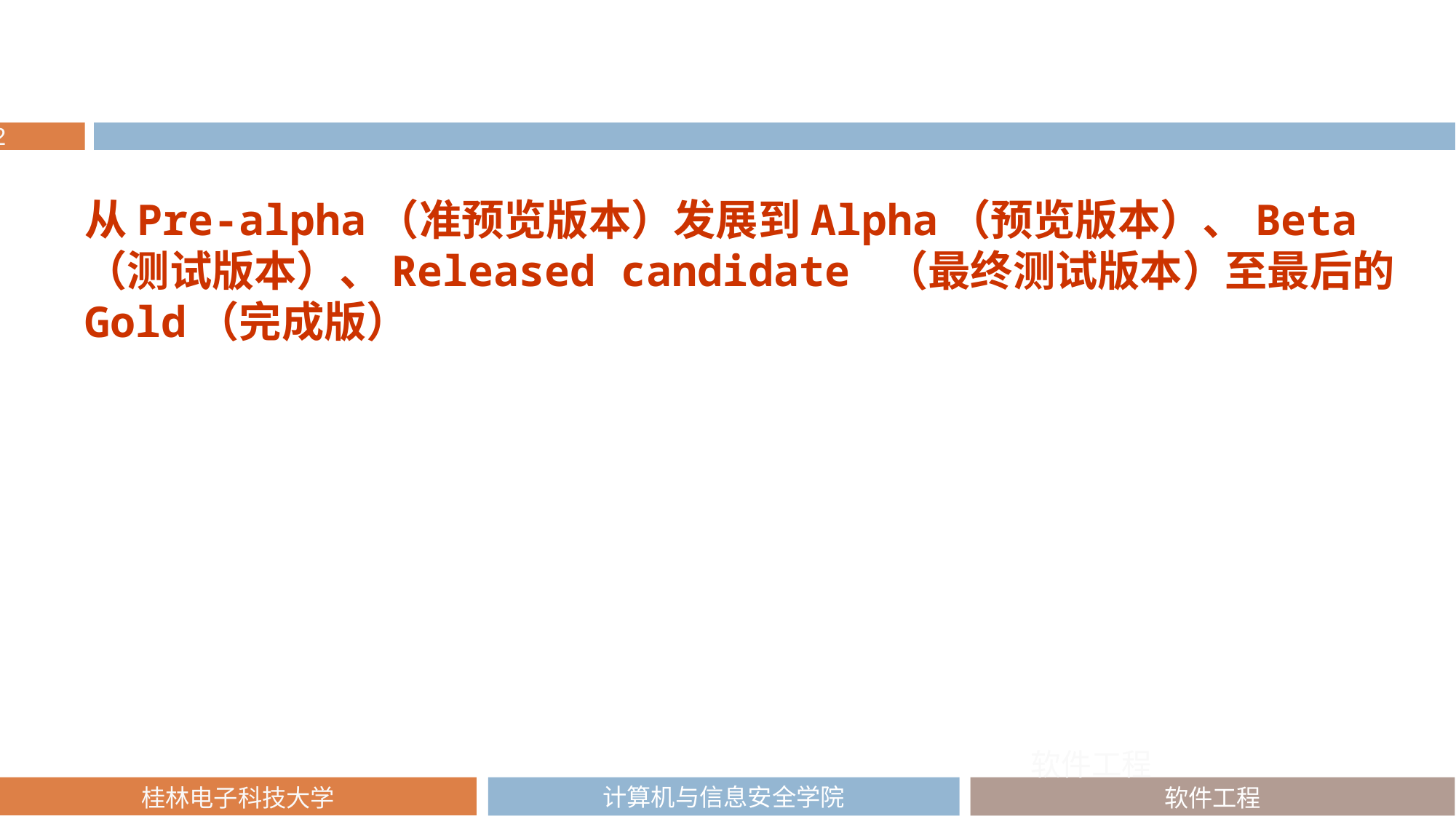

从Pre-alpha（准预览版本）发展到Alpha（预览版本）、Beta（测试版本）、Released candidate （最终测试版本）至最后的Gold（完成版）
软件工程